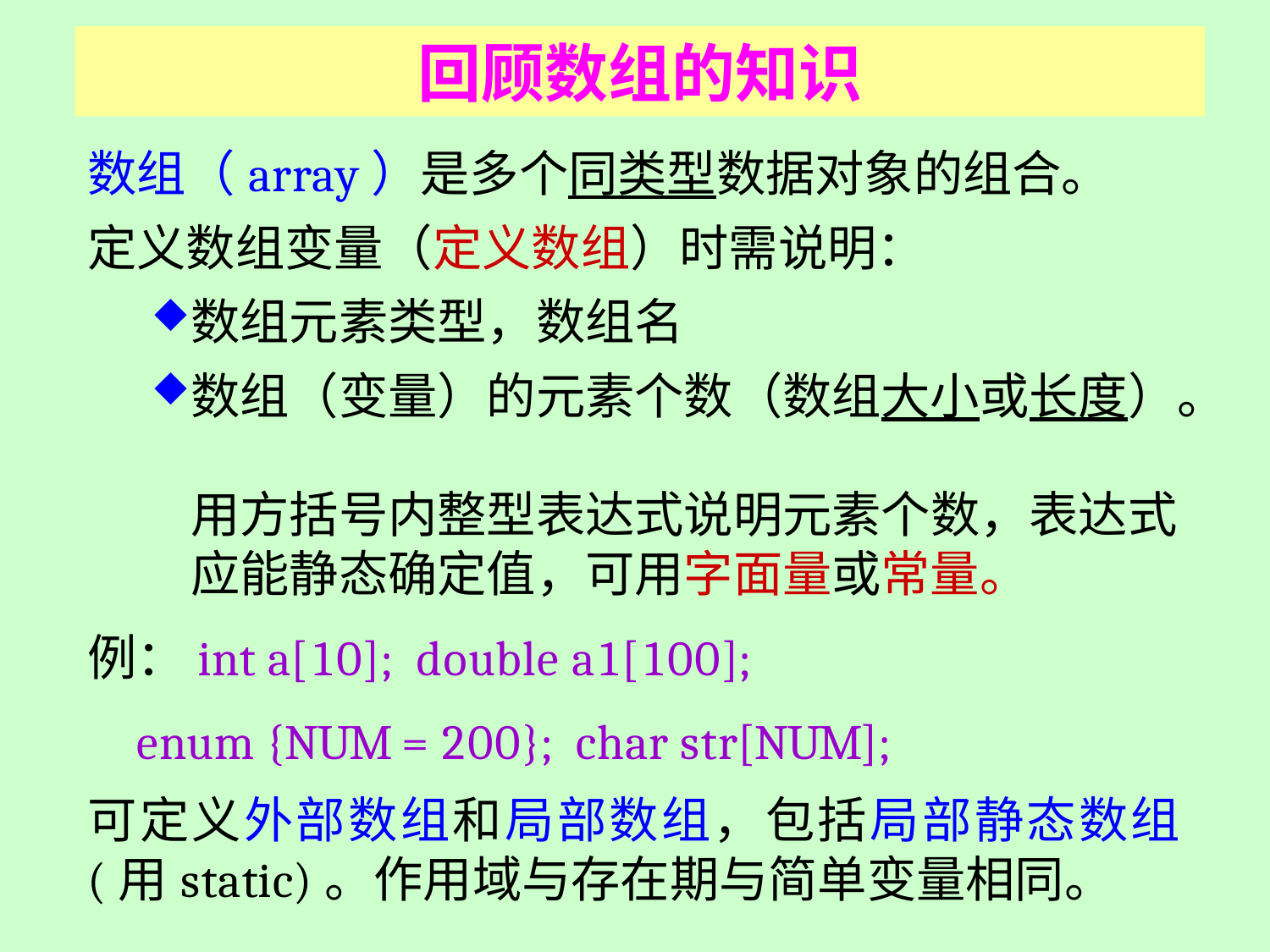

# 回顾数组的知识
数组（array）是多个同类型数据对象的组合。
定义数组变量（定义数组）时需说明：
数组元素类型，数组名
数组（变量）的元素个数（数组大小或长度）。
用方括号内整型表达式说明元素个数，表达式应能静态确定值，可用字面量或常量。
例：int a[10];  double a1[100];
	enum {NUM = 200};  char str[NUM];
可定义外部数组和局部数组，包括局部静态数组(用static)。作用域与存在期与简单变量相同。
40